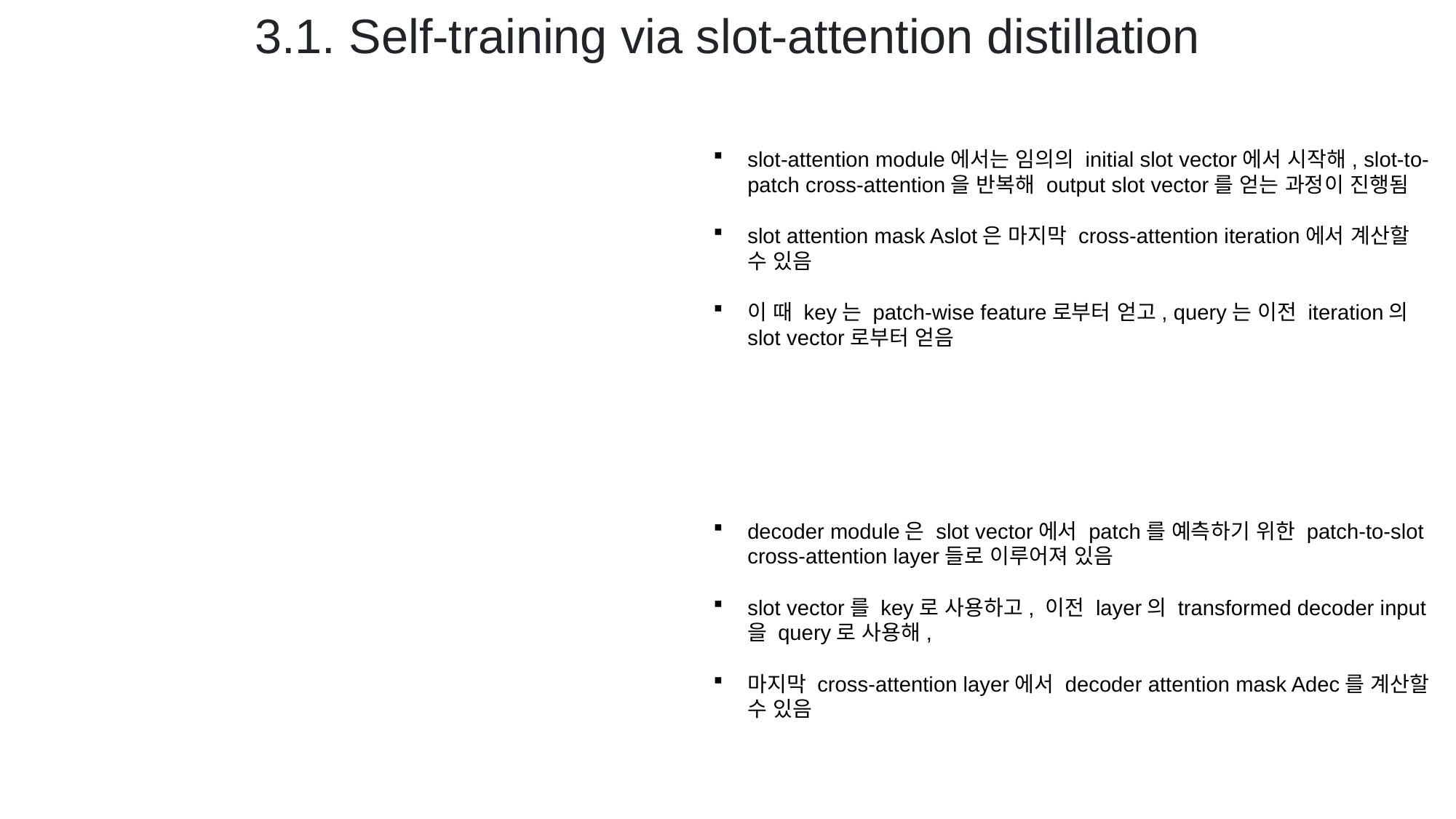

3.1. Self-training via slot-attention distillation
slot-attention module에서는 임의의 initial slot vector에서 시작해, slot-to-patch cross-attention을 반복해 output slot vector를 얻는 과정이 진행됨

slot attention mask Aslot은 마지막 cross-attention iteration에서 계산할 수 있음

이 때 key는 patch-wise feature로부터 얻고, query는 이전 iteration의 slot vector로부터 얻음

decoder module은 slot vector에서 patch를 예측하기 위한 patch-to-slot cross-attention layer들로 이루어져 있음

slot vector를 key로 사용하고, 이전 layer의 transformed decoder input을 query로 사용해,

마지막 cross-attention layer에서 decoder attention mask Adec를 계산할 수 있음